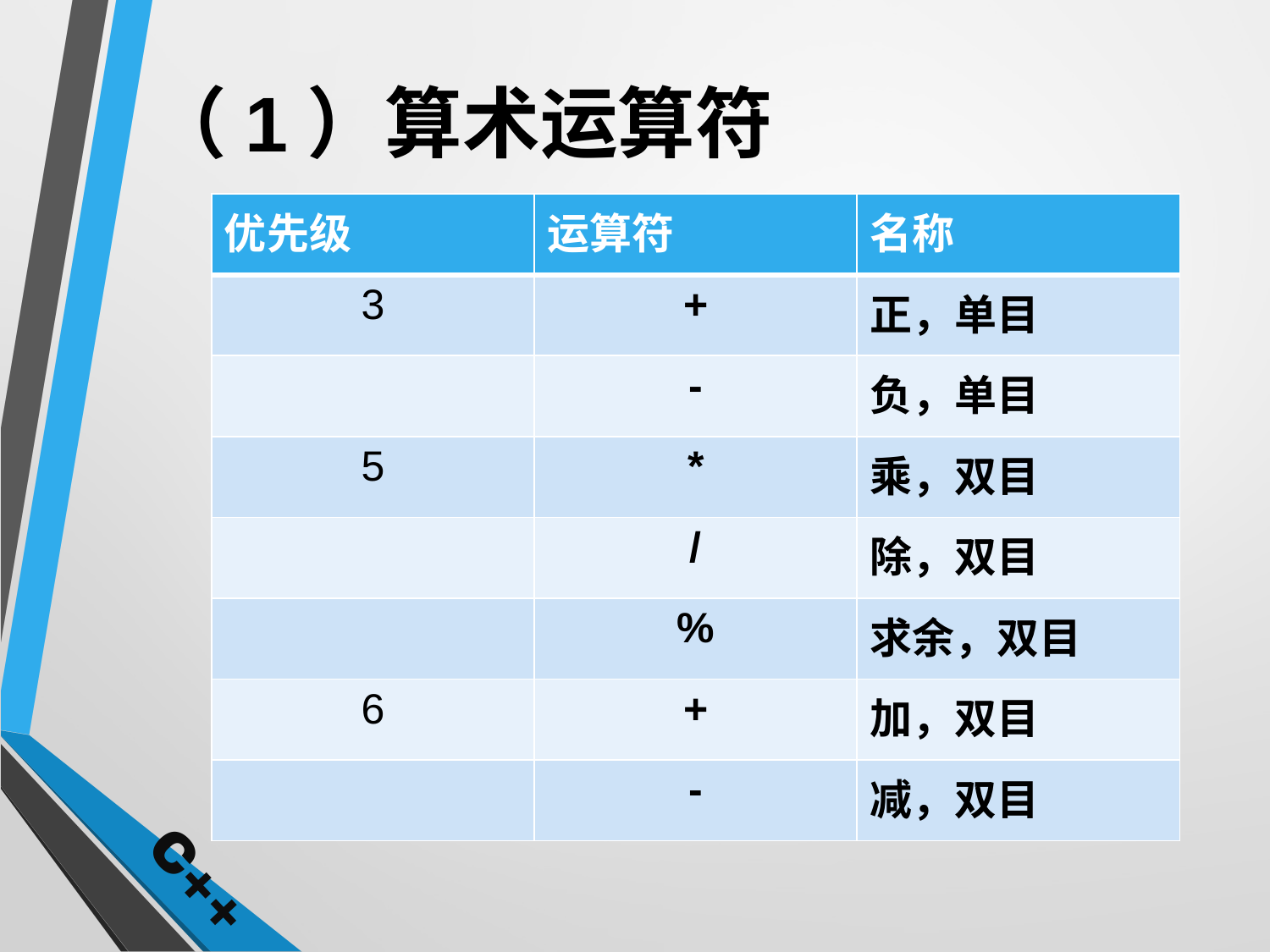

# （1）算术运算符
| 优先级 | 运算符 | 名称 |
| --- | --- | --- |
| 3 | + | 正，单目 |
|  | - | 负，单目 |
| 5 | \* | 乘，双目 |
|  | / | 除，双目 |
|  | % | 求余，双目 |
| 6 | + | 加，双目 |
|  | - | 减，双目 |